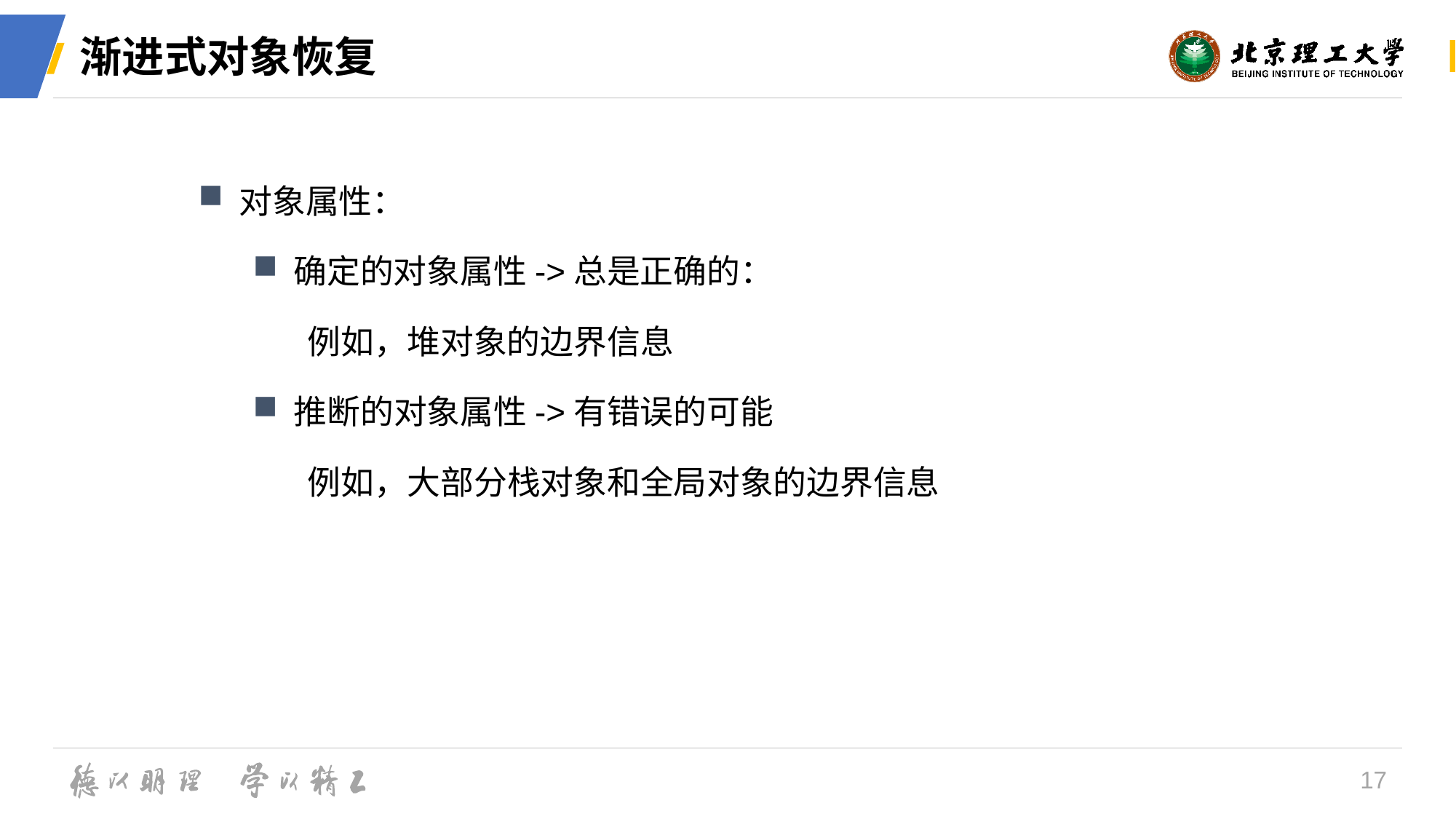

# 渐进式对象恢复
对象属性：
确定的对象属性->总是正确的：
例如，堆对象的边界信息
推断的对象属性->有错误的可能
例如，大部分栈对象和全局对象的边界信息